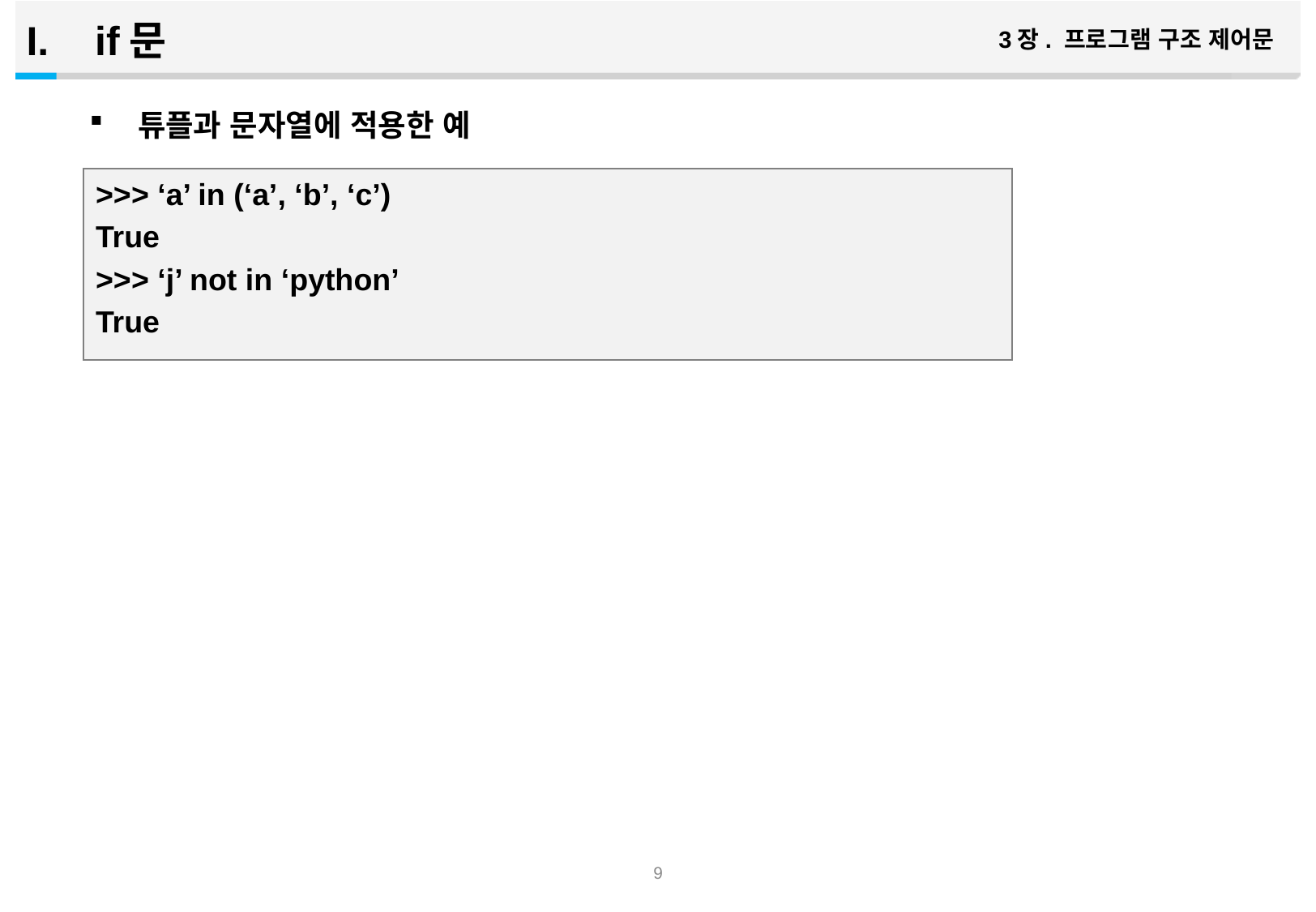

if문
3장. 프로그램 구조 제어문
튜플과 문자열에 적용한 예
>>> ‘a’ in (‘a’, ‘b’, ‘c’)
True
>>> ‘j’ not in ‘python’
True
9